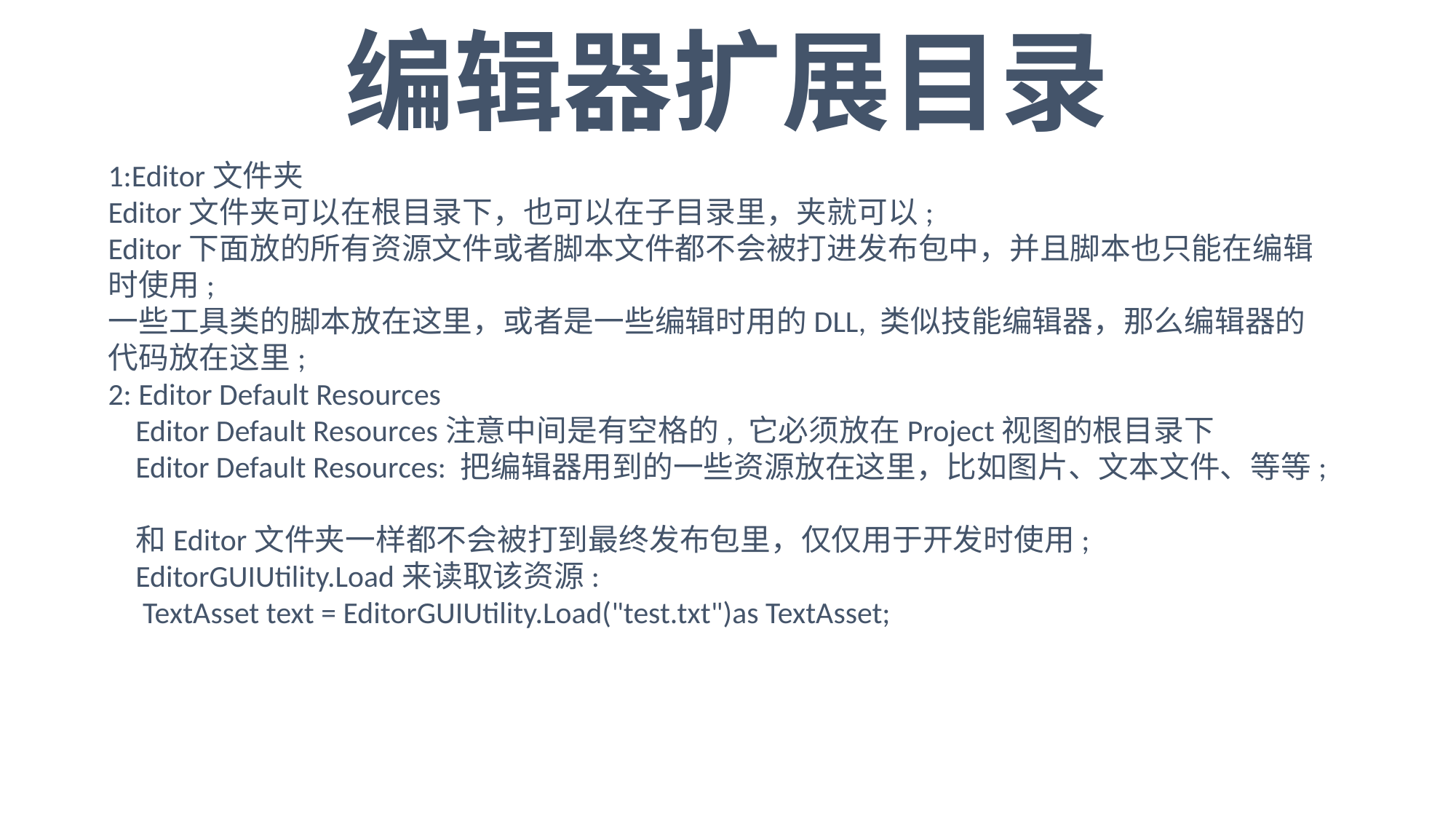

编辑器扩展目录
1:Editor文件夹
Editor文件夹可以在根目录下，也可以在子目录里，夹就可以;
Editor下面放的所有资源文件或者脚本文件都不会被打进发布包中，并且脚本也只能在编辑时使用;
一些工具类的脚本放在这里，或者是一些编辑时用的DLL, 类似技能编辑器，那么编辑器的代码放在这里;
2: Editor Default Resources
    Editor Default Resources注意中间是有空格的, 它必须放在Project视图的根目录下
    Editor Default Resources: 把编辑器用到的一些资源放在这里，比如图片、文本文件、等等;
   和Editor文件夹一样都不会被打到最终发布包里，仅仅用于开发时使用;
    EditorGUIUtility.Load来读取该资源:
     TextAsset text = EditorGUIUtility.Load("test.txt")as TextAsset;
1